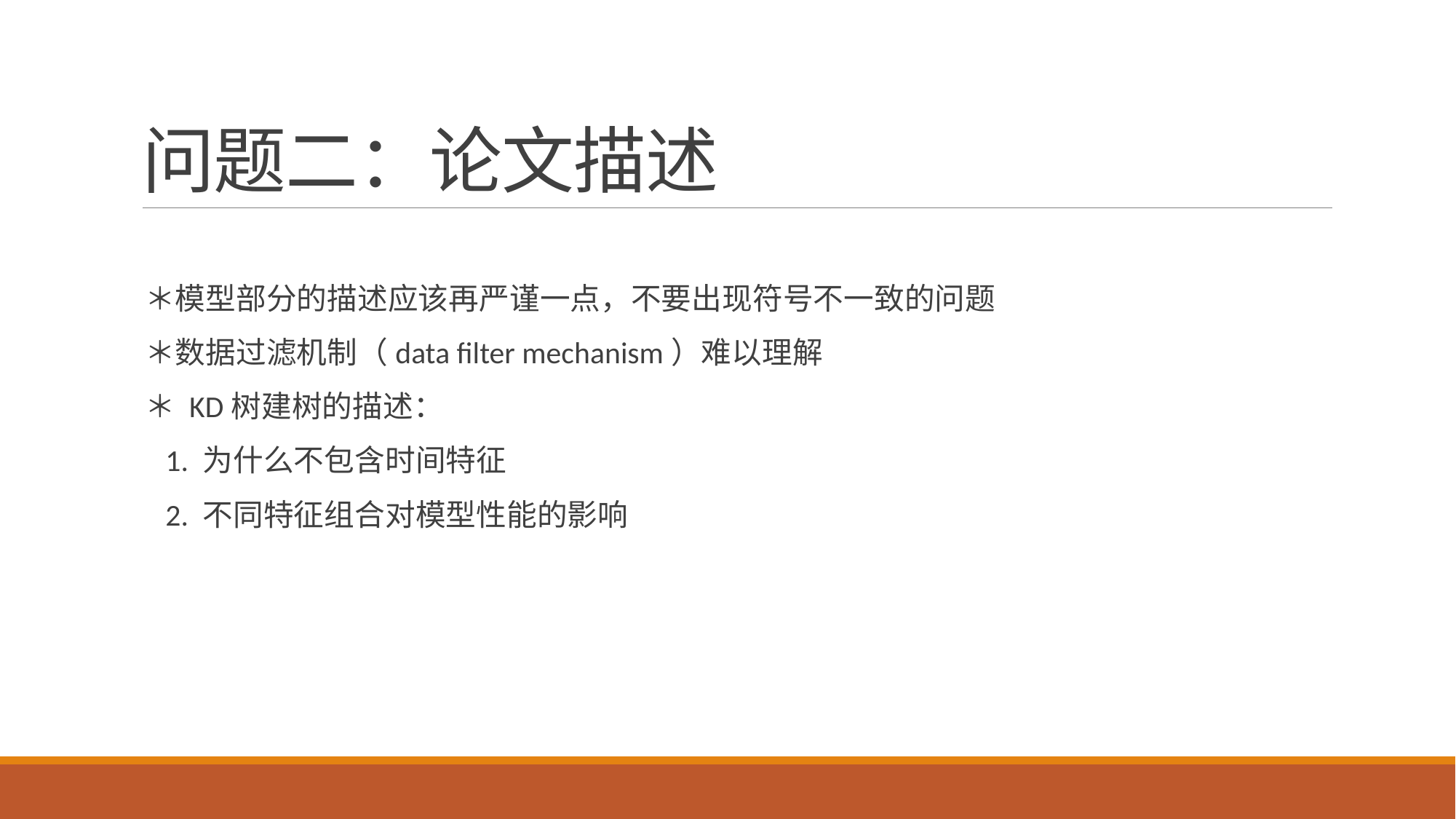

# 问题二：论文描述

 ＊模型部分的描述应该再严谨一点，不要出现符号不一致的问题
 ＊数据过滤机制（data filter mechanism）难以理解
 ＊ KD树建树的描述：
     1. 为什么不包含时间特征
     2. 不同特征组合对模型性能的影响